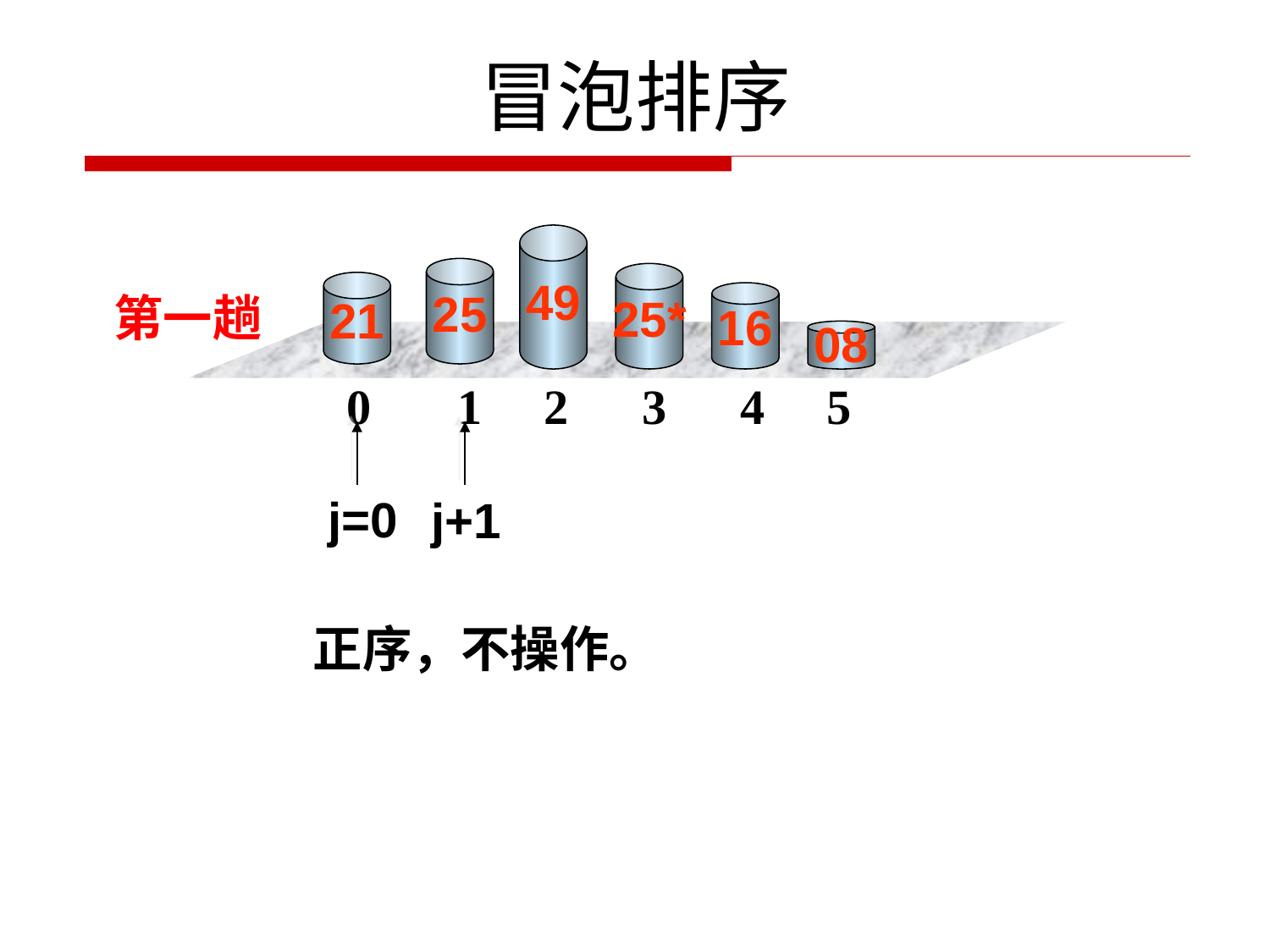

冒泡排序
49
25*
16
第一趟

08
0       1     2      3      4     5
25
21
j=0
j+1
正序，不操作。